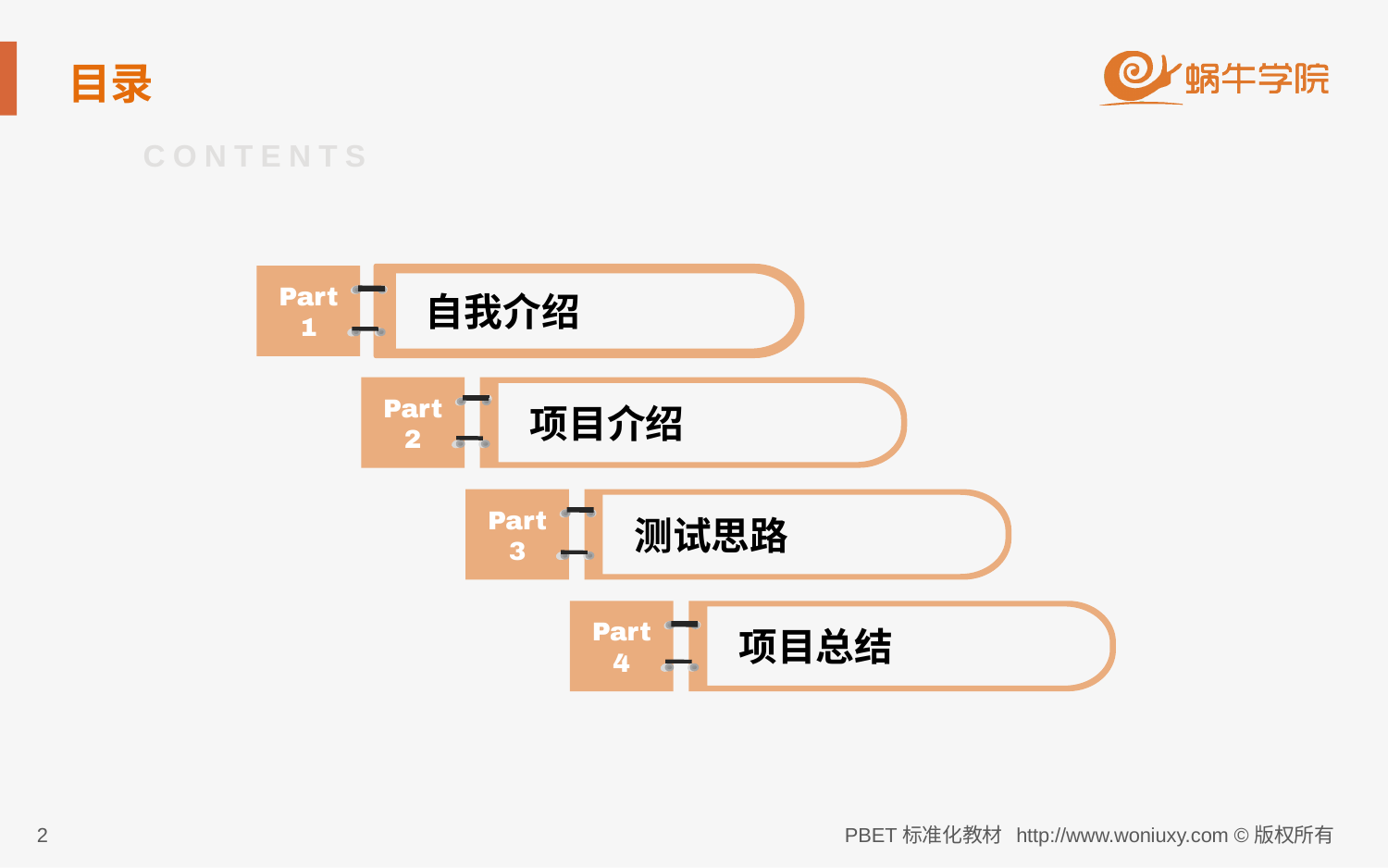

# 目录
CONTENTS
Part1
 自我介绍

Part2
 项目介绍

Part3
 测试思路

Part4
 项目总结